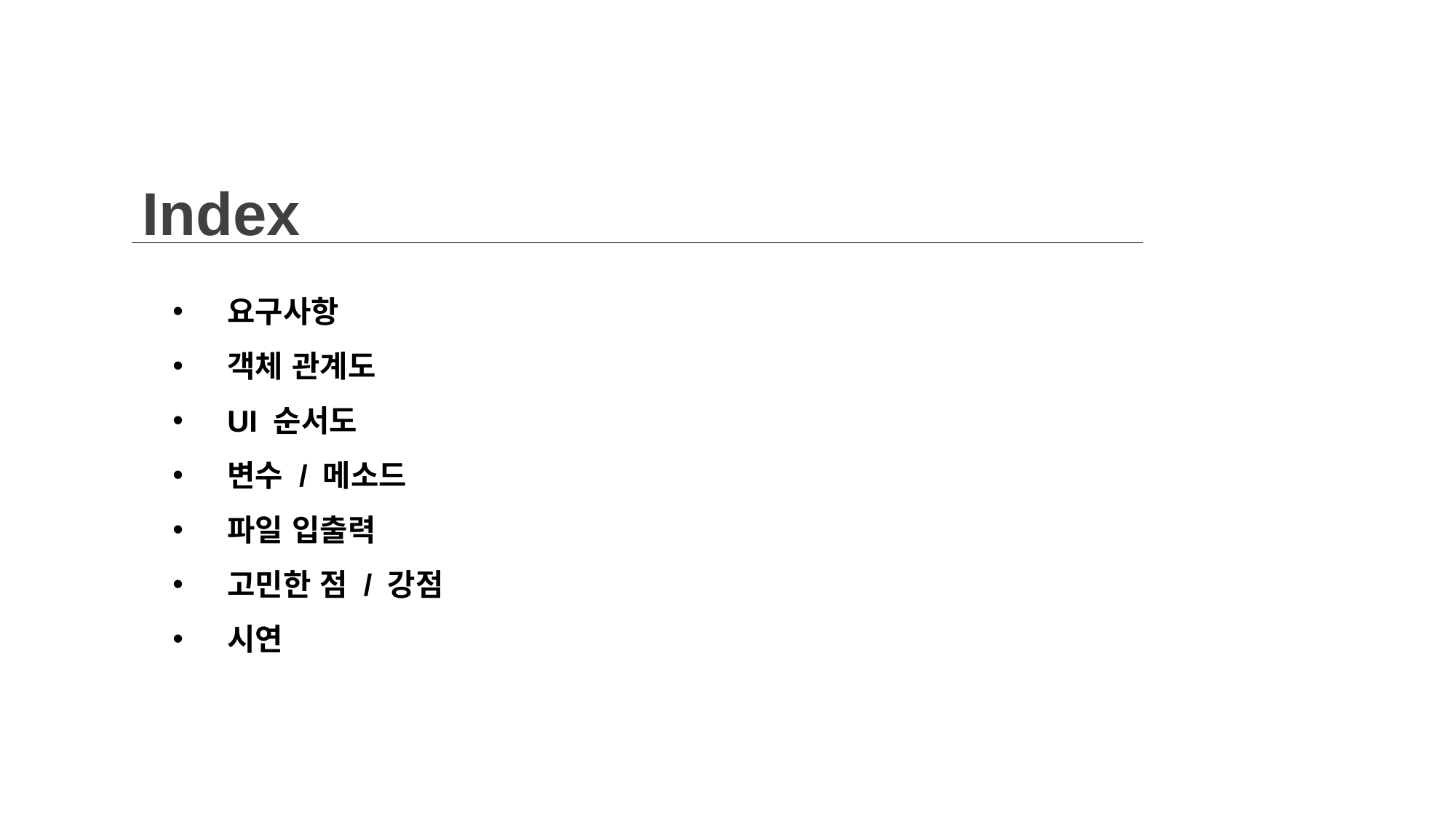

Index

요구사항
객체 관계도
UI 순서도
변수 / 메소드
파일 입출력
고민한 점 / 강점
시연